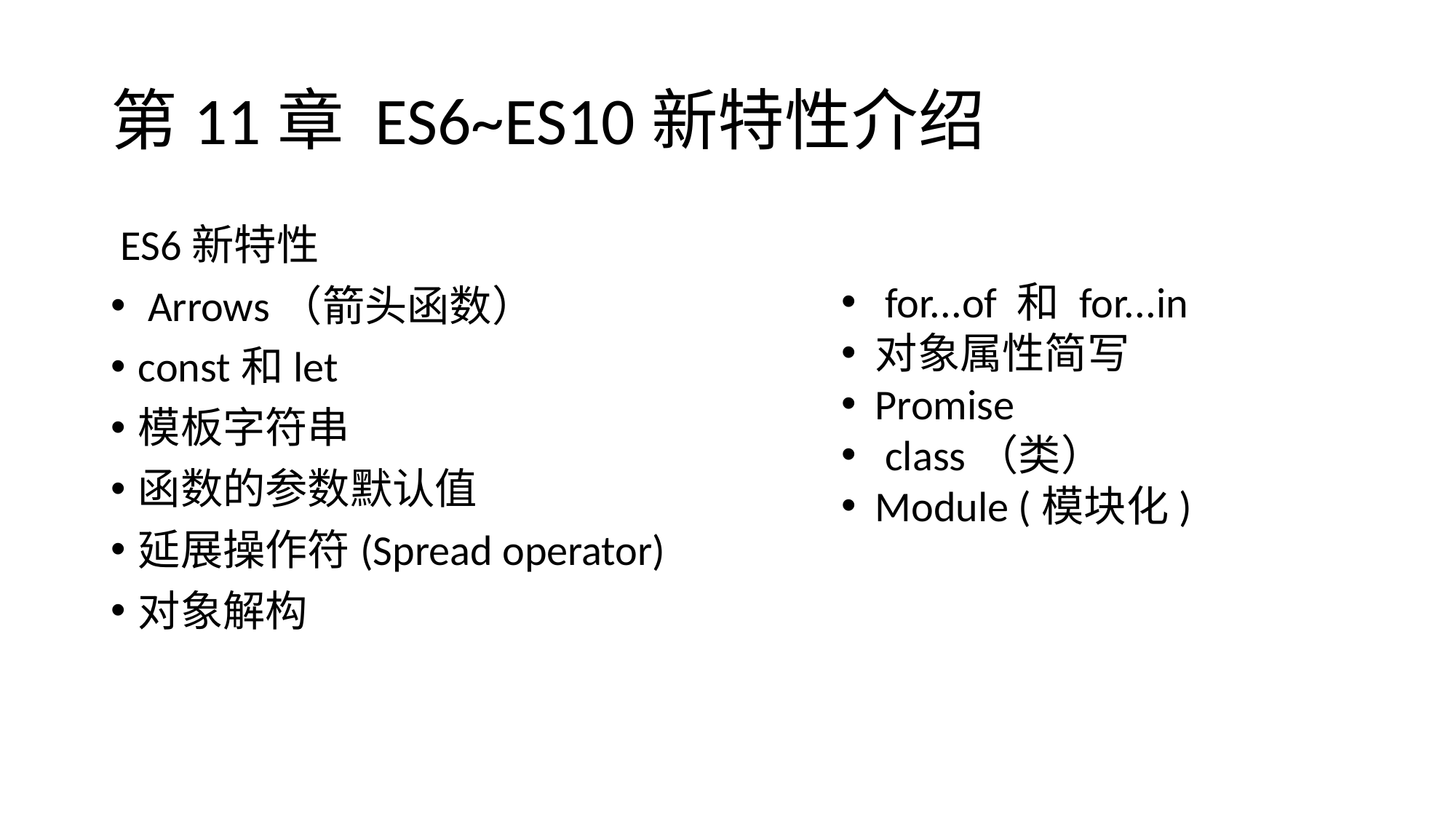

# 第11章 ES6~ES10新特性介绍
 ES6新特性
 Arrows（箭头函数）
const和let
模板字符串
函数的参数默认值
延展操作符(Spread operator)
对象解构
 for...of 和 for...in
对象属性简写
Promise
 class（类）
Module (模块化)